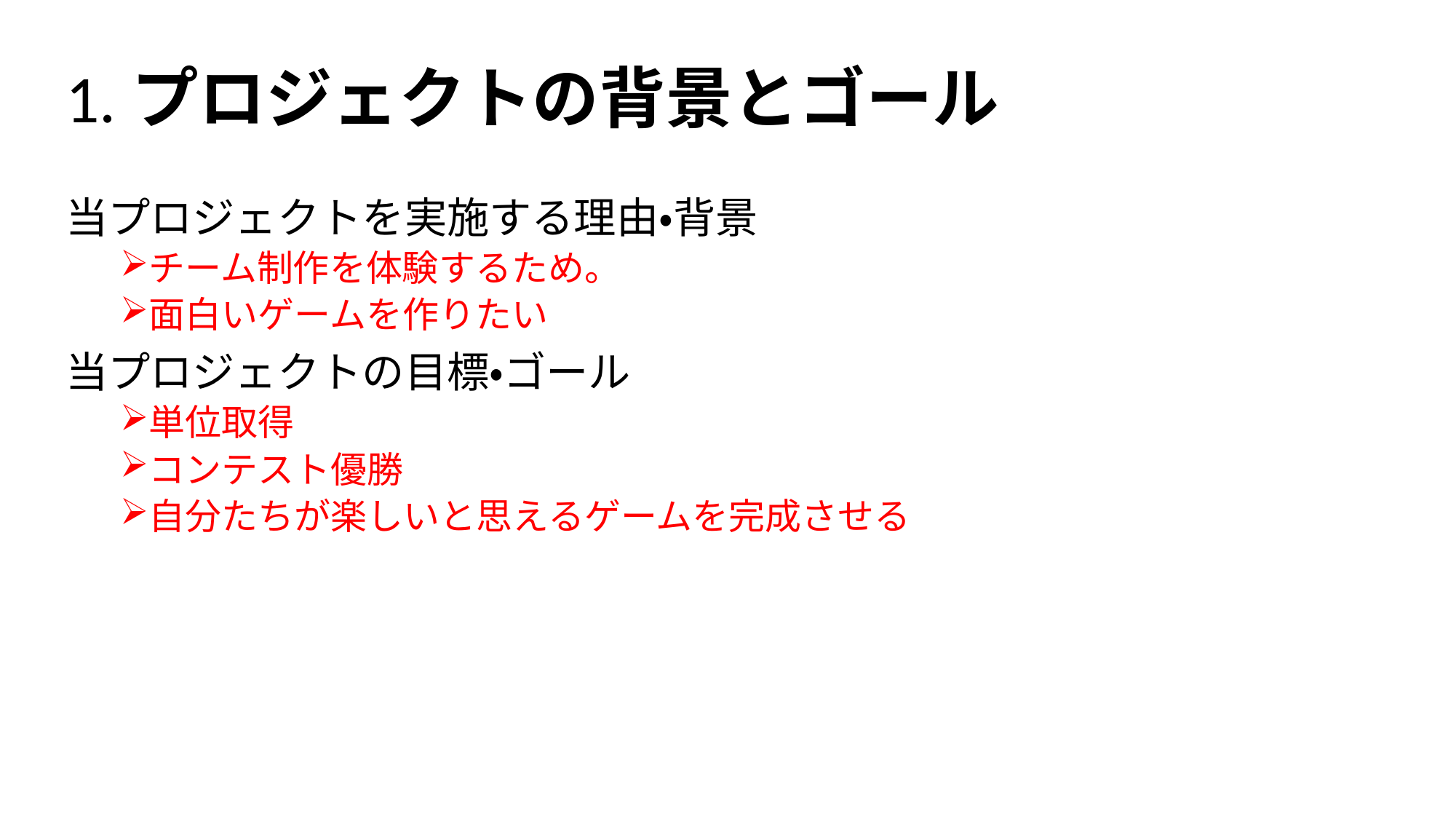

# 1.プロジェクトの背景とゴール
当プロジェクトを実施する理由・背景
チーム制作を体験するため。
面白いゲームを作りたい
当プロジェクトの目標・ゴール
単位取得
コンテスト優勝
自分たちが楽しいと思えるゲームを完成させる